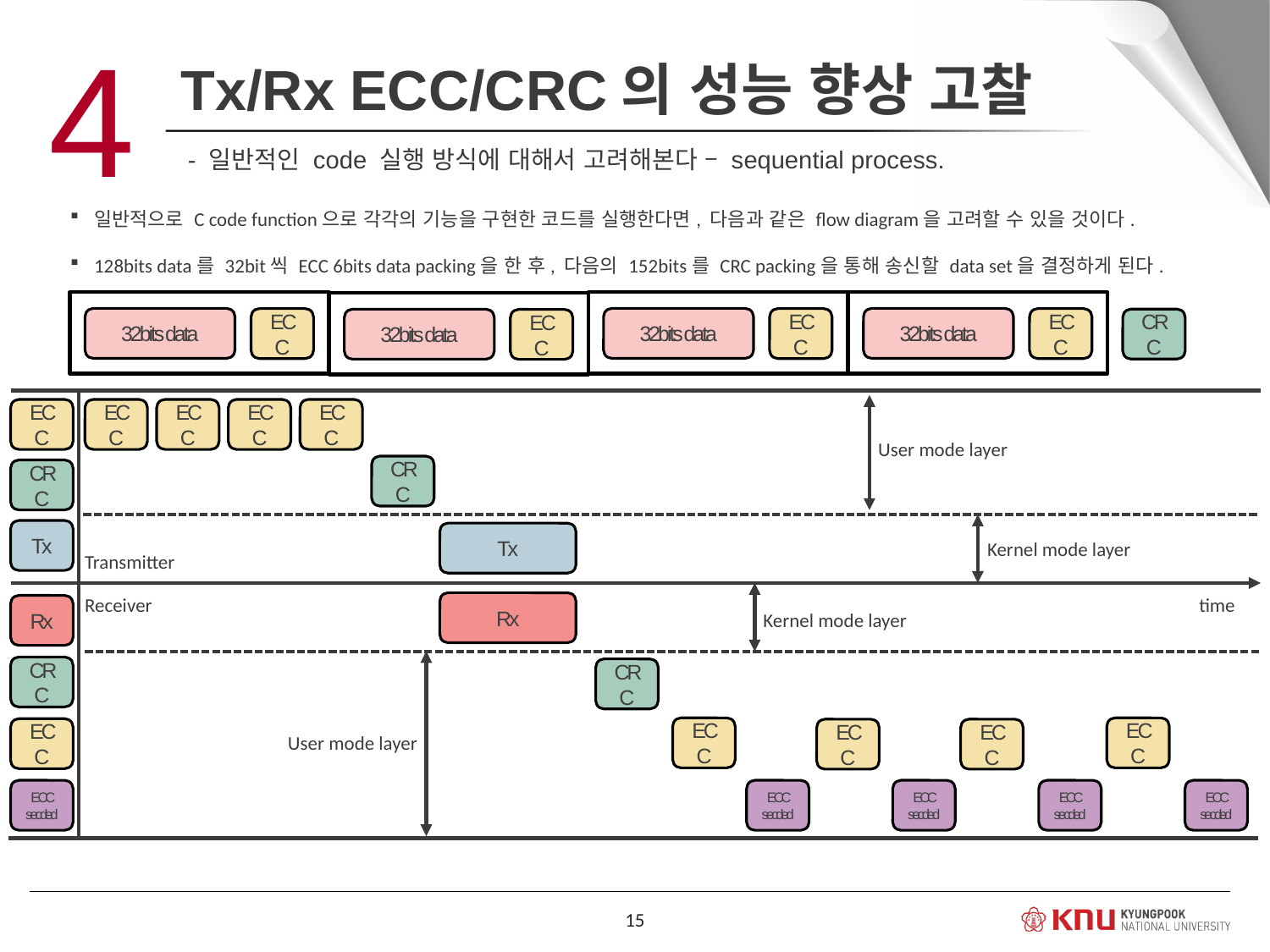

4
Tx/Rx ECC/CRC의 성능 향상 고찰
- 일반적인 code 실행 방식에 대해서 고려해본다 – sequential process.
일반적으로 C code function으로 각각의 기능을 구현한 코드를 실행한다면, 다음과 같은 flow diagram을 고려할 수 있을 것이다.

128bits data를 32bit씩 ECC 6bits data packing을 한 후, 다음의 152bits를 CRC packing을 통해 송신할 data set을 결정하게 된다.

32bits data
ECC

32bits data
ECC

32bits data
ECC

32bits data
ECC
CRC
ECC
ECC
ECC
ECC
ECC
User mode layer
CRC
CRC
Tx
Tx
Kernel mode layer
Transmitter
Receiver
Rx
Rx
Kernel mode layer
CRC
CRC
ECC
ECC
ECC
ECC
ECC
User mode layer
ECC secded
ECC secded
ECC secded
ECC secded
ECC secded
time
15